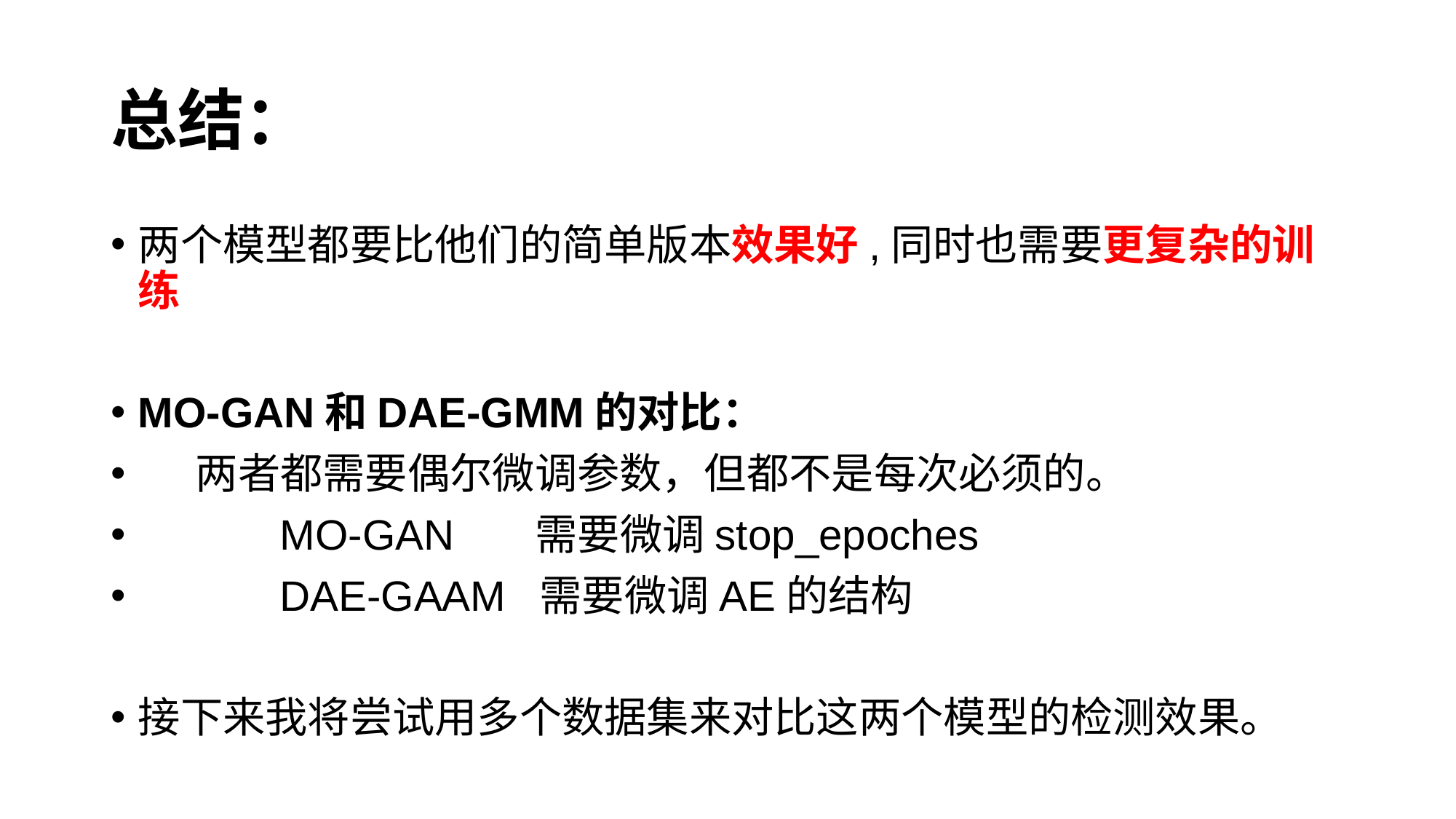

# 总结：
两个模型都要比他们的简单版本效果好,同时也需要更复杂的训练

MO-GAN和DAE-GMM的对比：
     两者都需要偶尔微调参数，但都不是每次必须的。
            MO-GAN      需要微调stop_epoches
            DAE-GAAM  需要微调AE的结构

接下来我将尝试用多个数据集来对比这两个模型的检测效果。